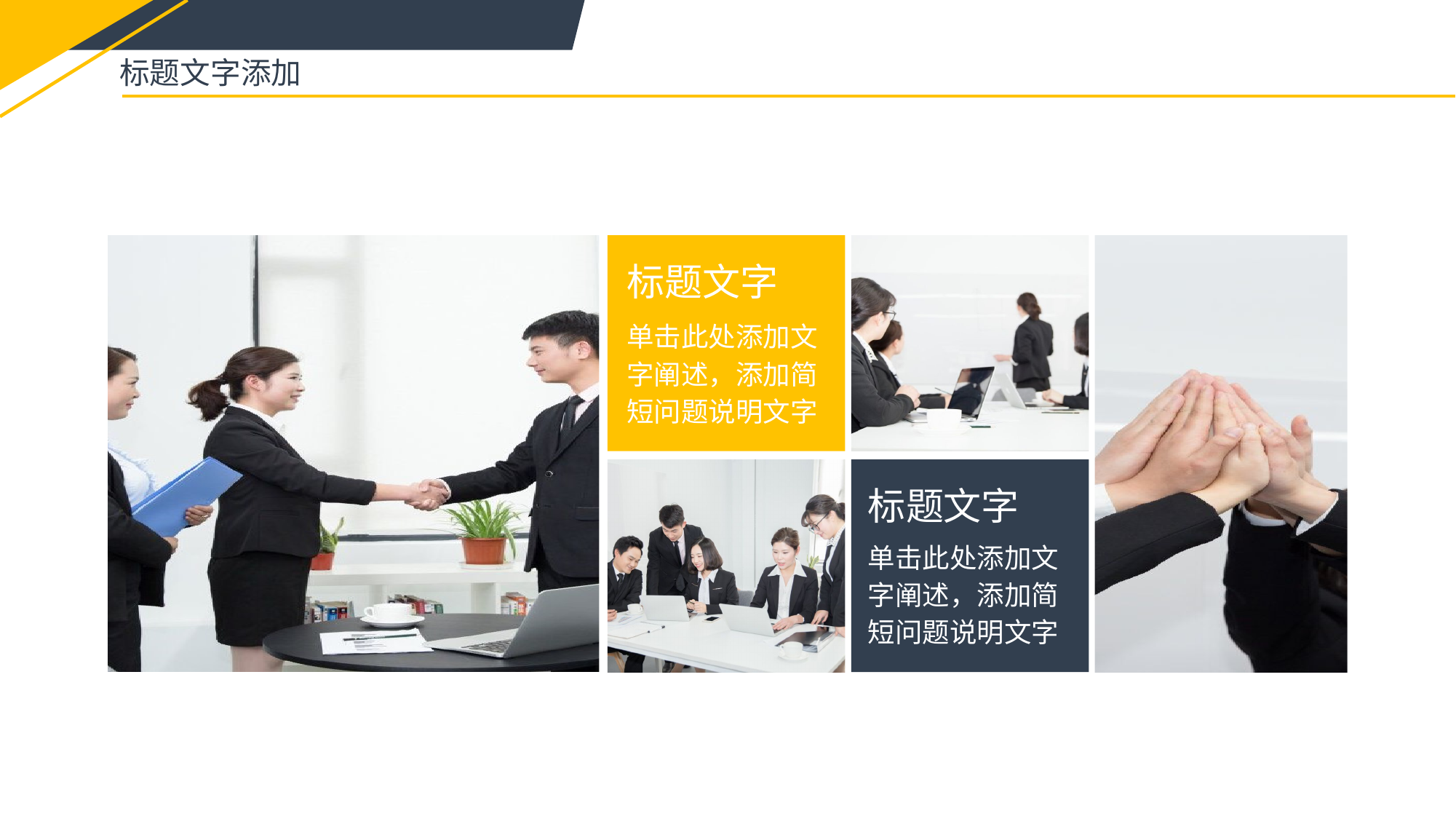

标题文字添加

标题文字
单击此处添加文字阐述，添加简短问题说明文字

标题文字
单击此处添加文字阐述，添加简短问题说明文字